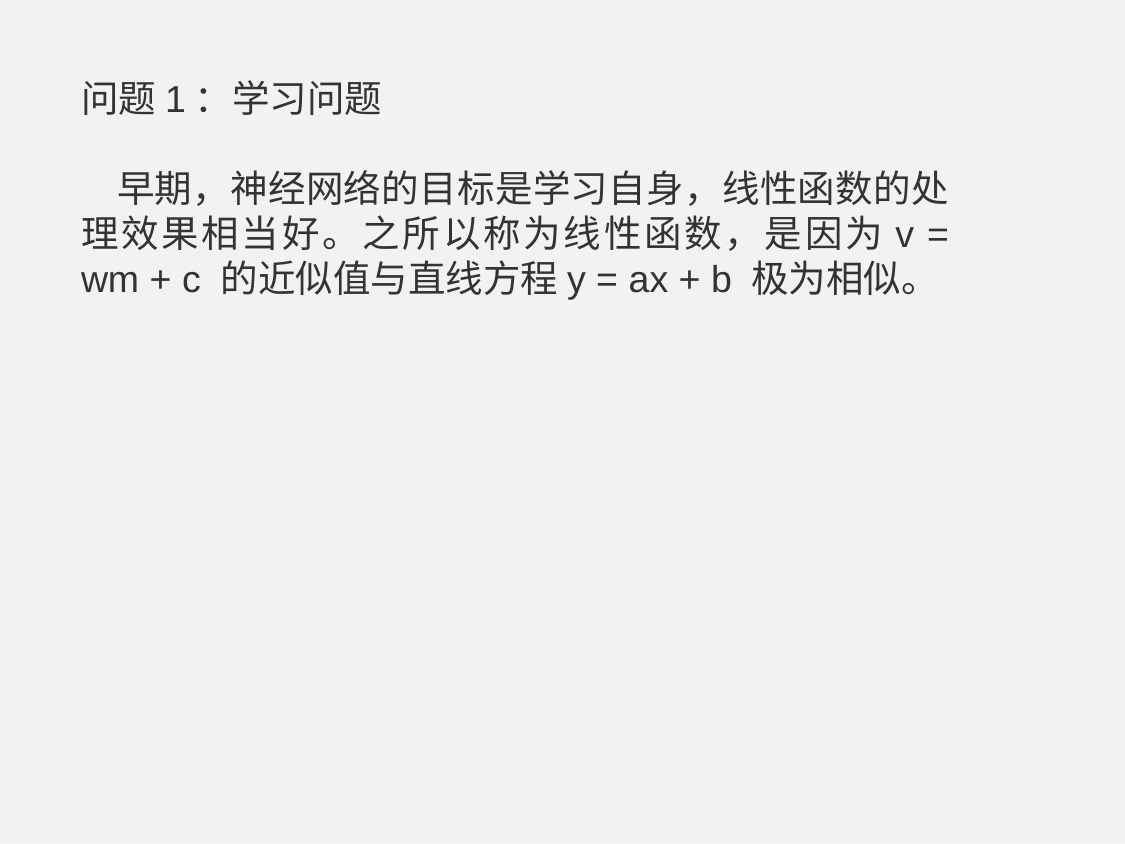

问题1：学习问题

   早期，神经网络的目标是学习自身，线性函数的处理效果相当好。之所以称为线性函数，是因为v = wm + c 的近似值与直线方程y = ax + b 极为相似。